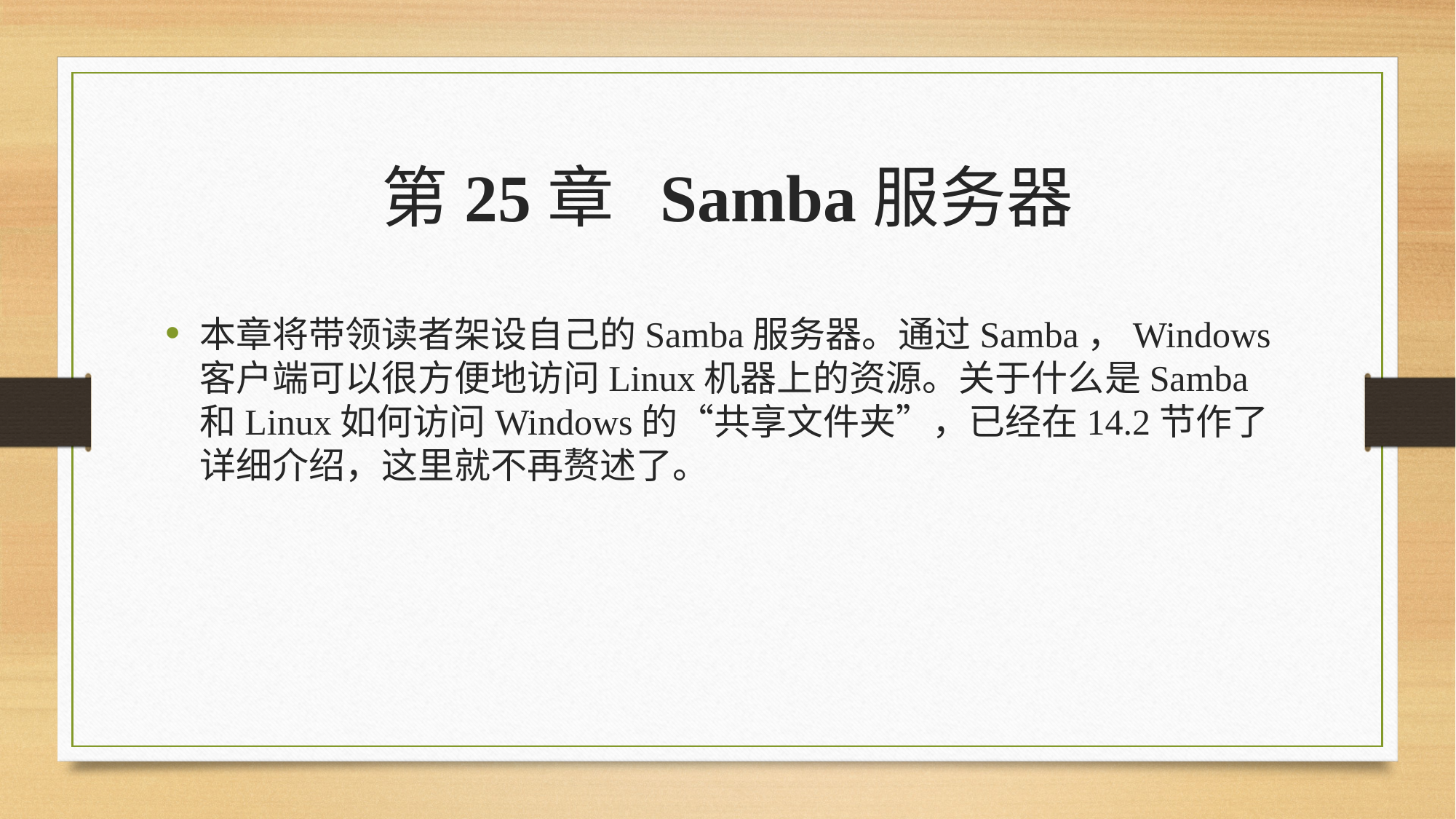

# 第25章  Samba服务器
本章将带领读者架设自己的Samba服务器。通过Samba，Windows客户端可以很方便地访问Linux机器上的资源。关于什么是Samba和Linux如何访问Windows的“共享文件夹”，已经在14.2节作了详细介绍，这里就不再赘述了。